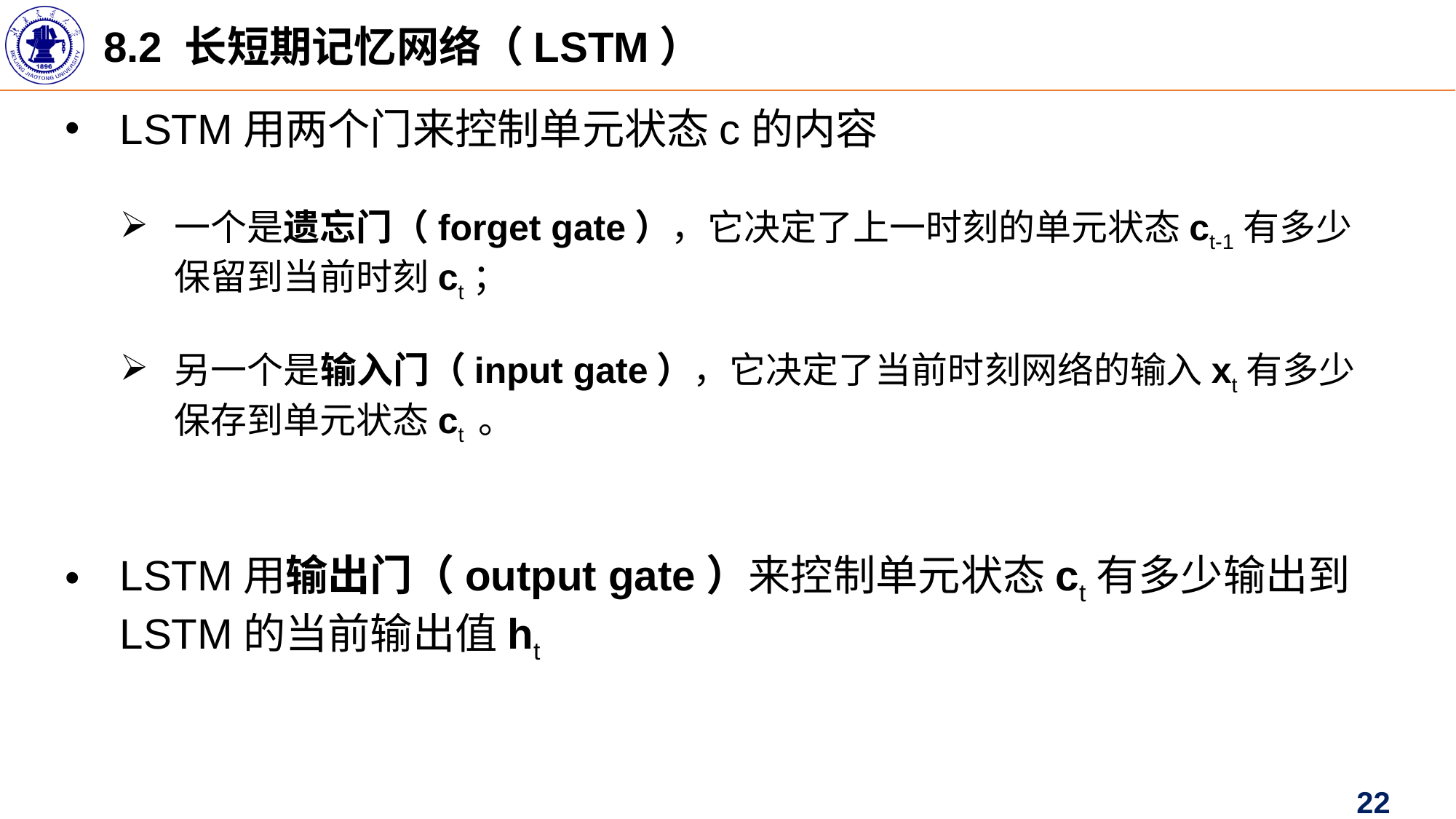

8.2 长短期记忆网络（LSTM）

LSTM用两个门来控制单元状态c的内容

一个是遗忘门（forget gate），它决定了上一时刻的单元状态ct-1有多少保留到当前时刻ct；

另一个是输入门（input gate），它决定了当前时刻网络的输入xt有多少保存到单元状态ct 。

LSTM用输出门（output gate）来控制单元状态ct有多少输出到LSTM的当前输出值ht